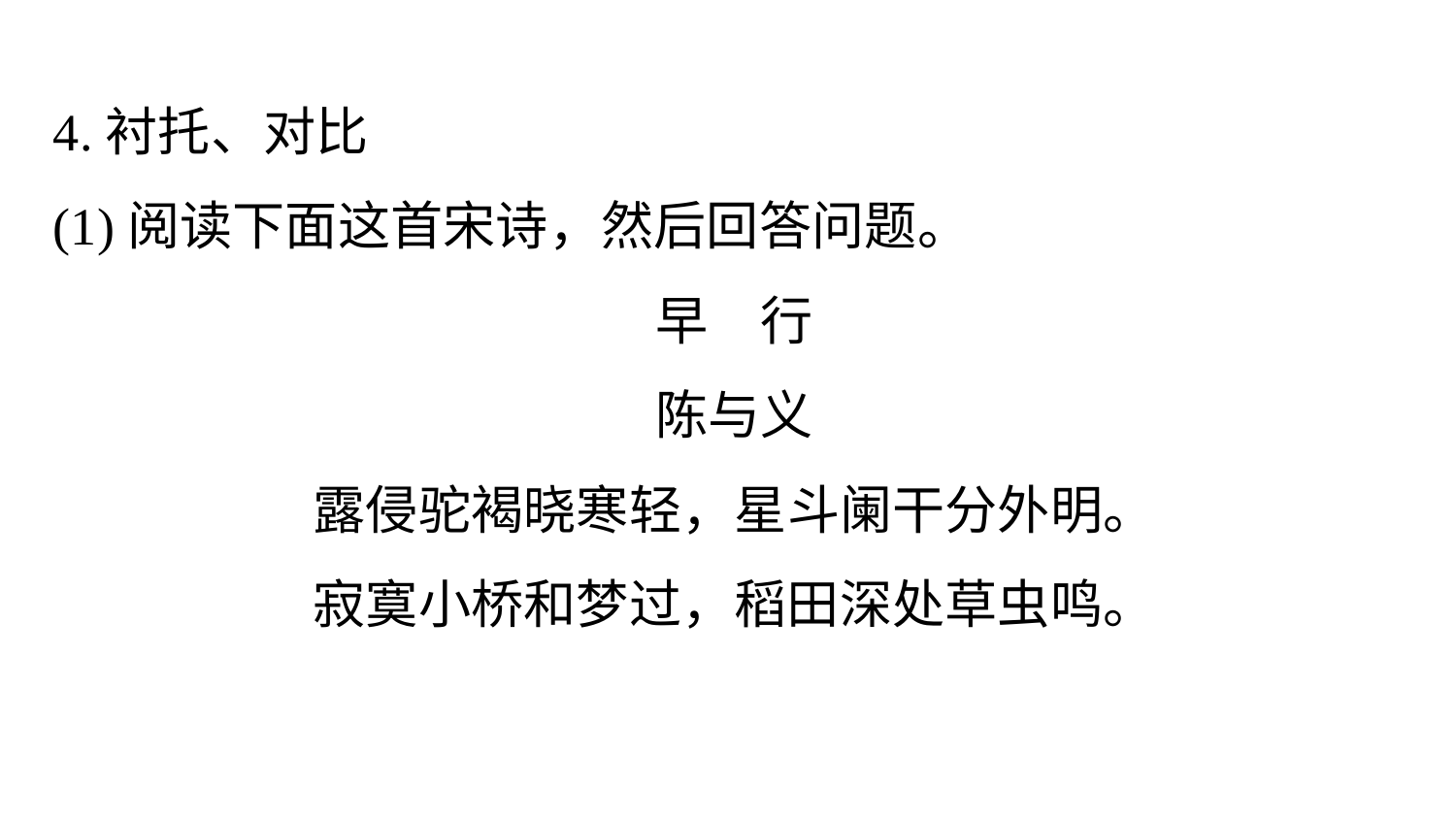

4.衬托、对比
(1)阅读下面这首宋诗，然后回答问题。
早　行
陈与义
露侵驼褐晓寒轻，星斗阑干分外明。
寂寞小桥和梦过，稻田深处草虫鸣。